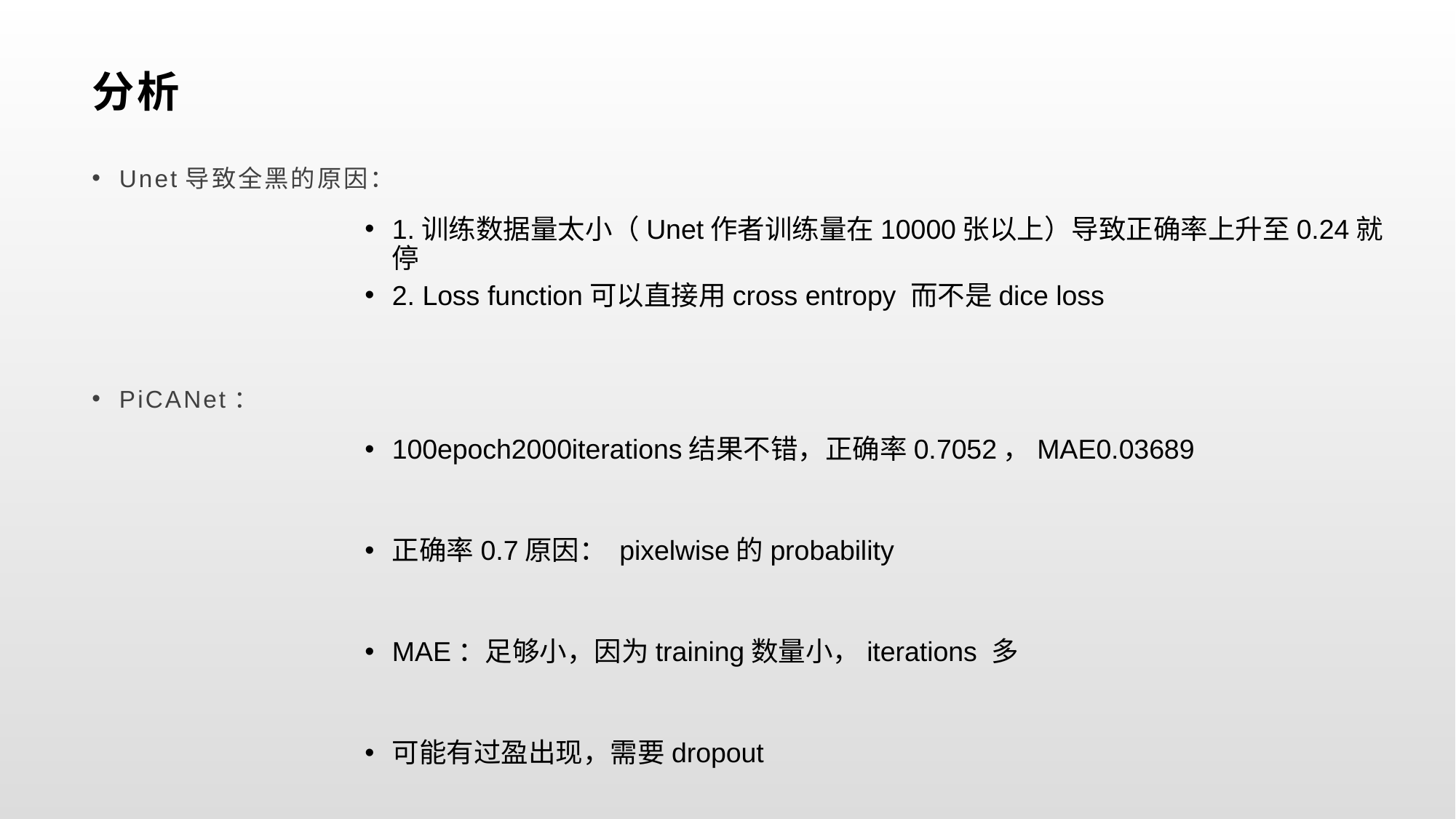

# 分析
Unet导致全黑的原因：
1.训练数据量太小（Unet作者训练量在10000张以上）导致正确率上升至0.24就停
2. Loss function可以直接用cross entropy 而不是dice loss

PiCANet：
100epoch2000iterations结果不错，正确率0.7052，MAE0.03689

正确率0.7原因： pixelwise的probability

MAE：足够小，因为training数量小，iterations 多

可能有过盈出现，需要dropout